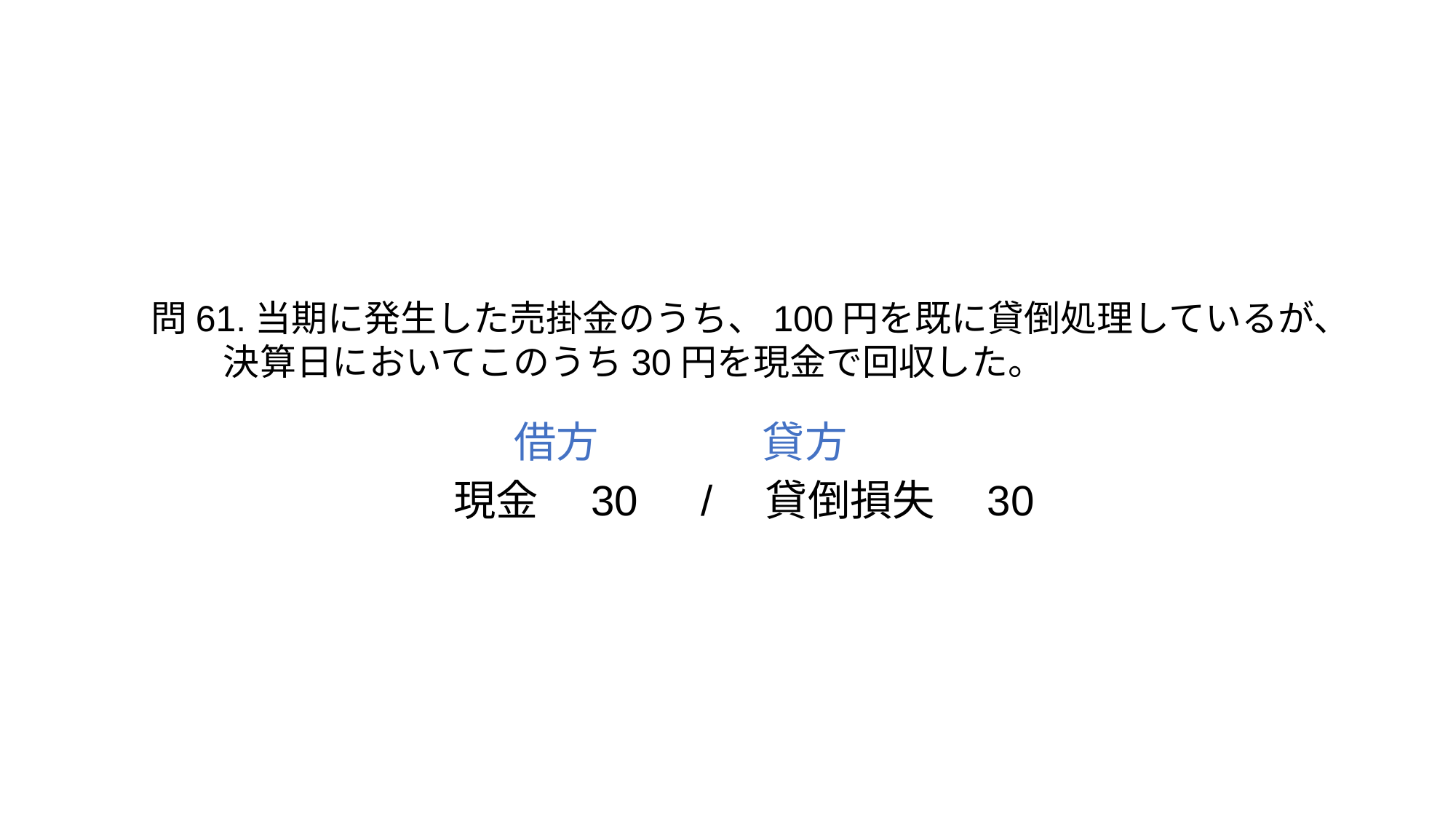

問61.当期に発生した売掛金のうち、100円を既に貸倒処理しているが、
　　決算日においてこのうち30円を現金で回収した。
借方
貸方
現金　30　/　貸倒損失　30